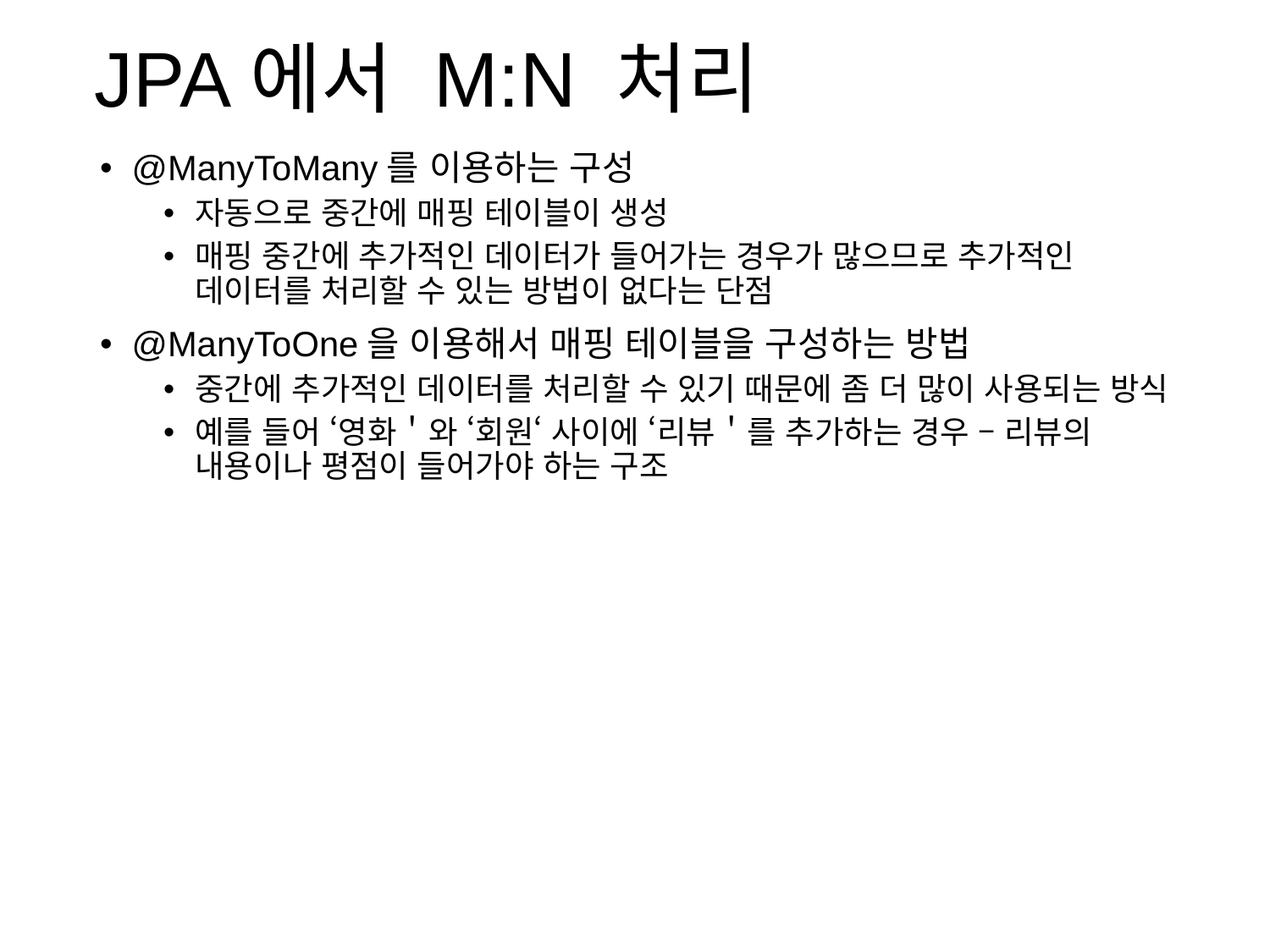

# JPA에서 M:N 처리
@ManyToMany를 이용하는 구성
자동으로 중간에 매핑 테이블이 생성
매핑 중간에 추가적인 데이터가 들어가는 경우가 많으므로 추가적인 데이터를 처리할 수 있는 방법이 없다는 단점
@ManyToOne을 이용해서 매핑 테이블을 구성하는 방법
중간에 추가적인 데이터를 처리할 수 있기 때문에 좀 더 많이 사용되는 방식
예를 들어 ‘영화＇와 ‘회원‘ 사이에 ‘리뷰＇를 추가하는 경우 – 리뷰의 내용이나 평점이 들어가야 하는 구조